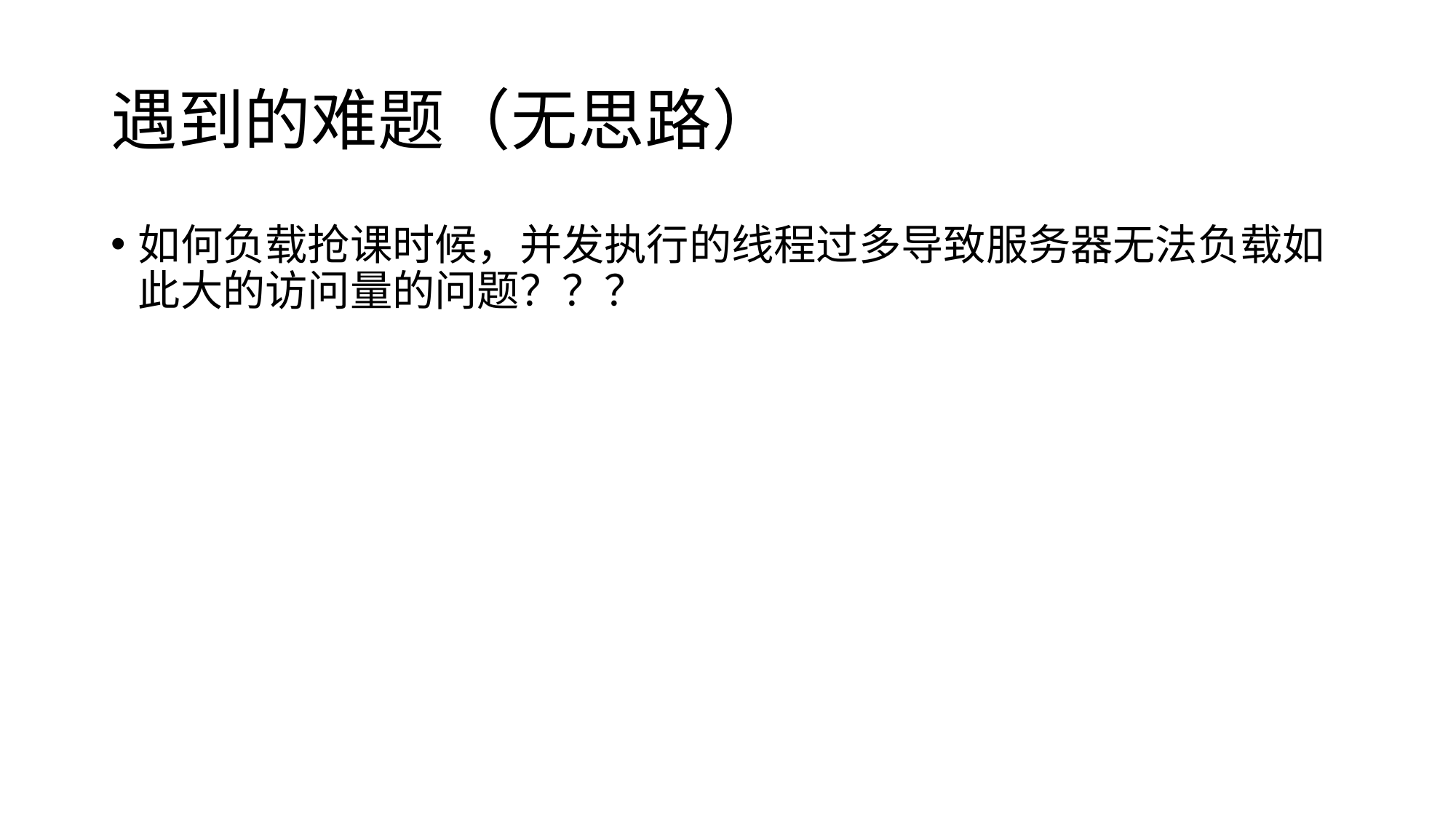

# 遇到的难题（无思路）
如何负载抢课时候，并发执行的线程过多导致服务器无法负载如此大的访问量的问题？？？